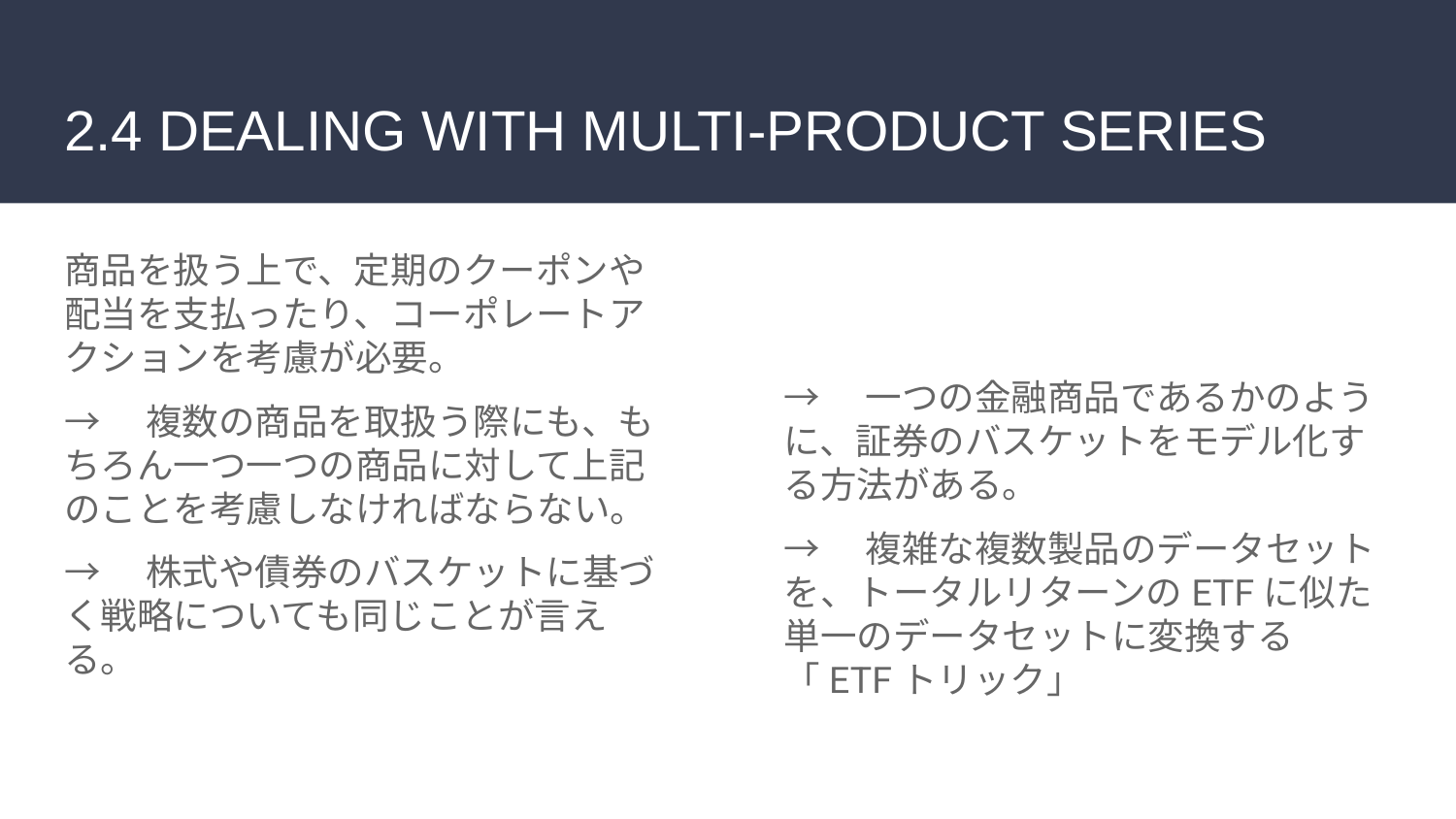

# 2.4 DEALING WITH MULTI-PRODUCT SERIES
商品を扱う上で、定期のクーポンや配当を支払ったり、コーポレートアクションを考慮が必要。
→　複数の商品を取扱う際にも、もちろん一つ一つの商品に対して上記のことを考慮しなければならない。
→　株式や債券のバスケットに基づく戦略についても同じことが言える。

→　一つの金融商品であるかのように、証券のバスケットをモデル化する方法がある。
→　複雑な複数製品のデータセットを、トータルリターンのETFに似た単一のデータセットに変換する「ETFトリック」